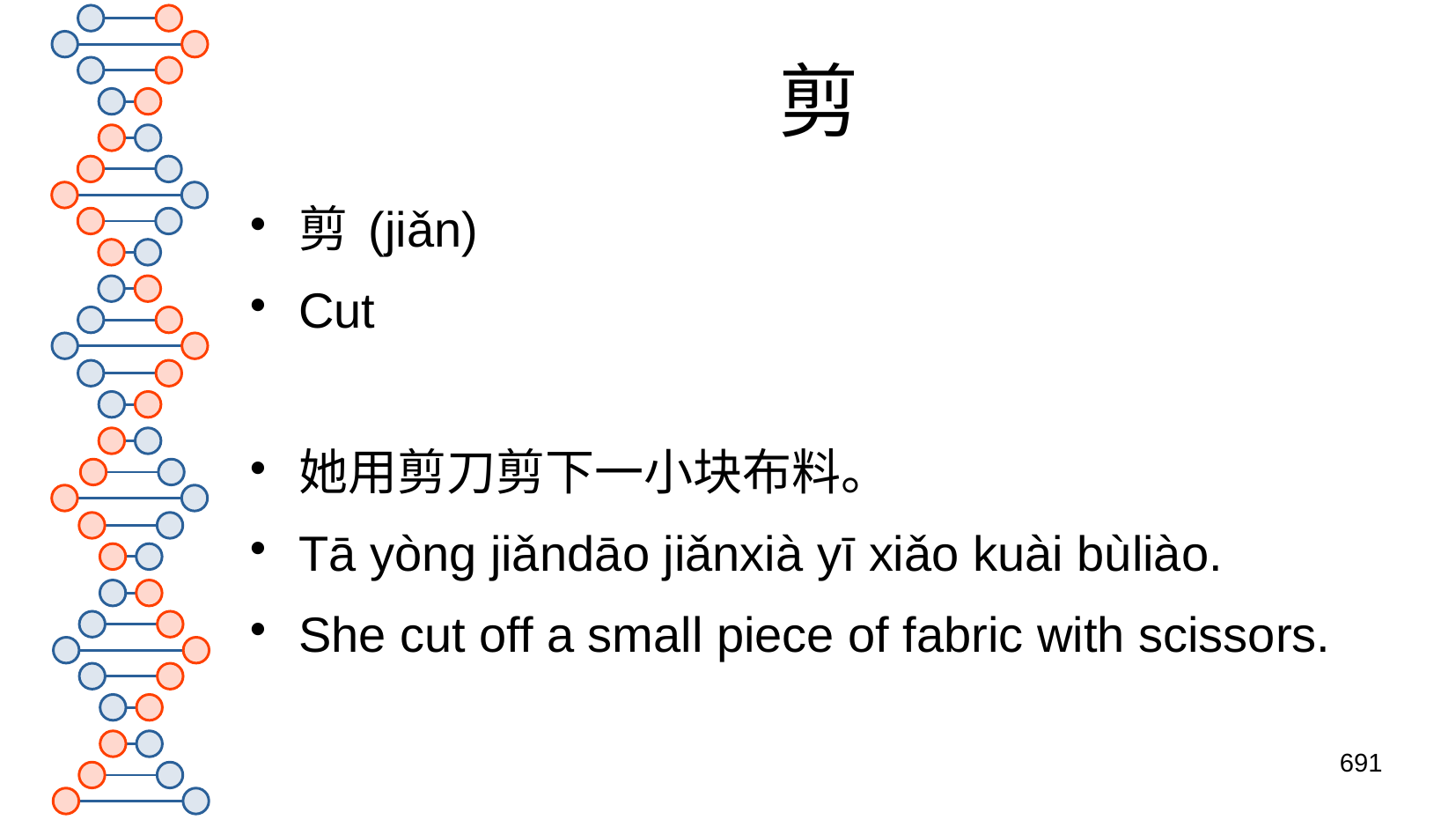

# 剪
剪 (jiǎn)
Cut

她用剪刀剪下一小块布料。
Tā yòng jiǎndāo jiǎnxià yī xiǎo kuài bùliào.
She cut off a small piece of fabric with scissors.

691